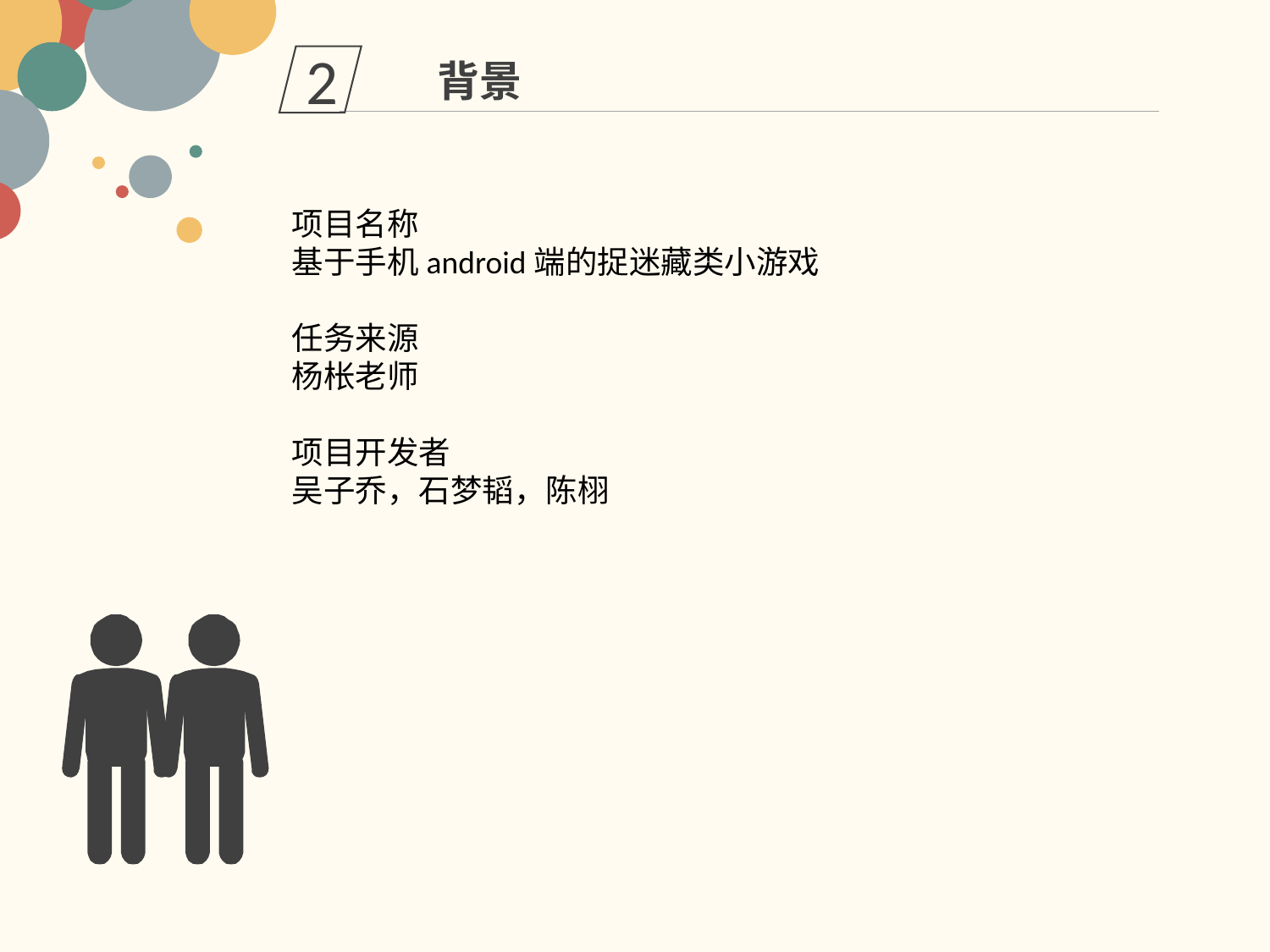

2
背景
项目名称
基于手机android端的捉迷藏类小游戏

任务来源
杨枨老师

项目开发者
吴子乔，石梦韬，陈栩